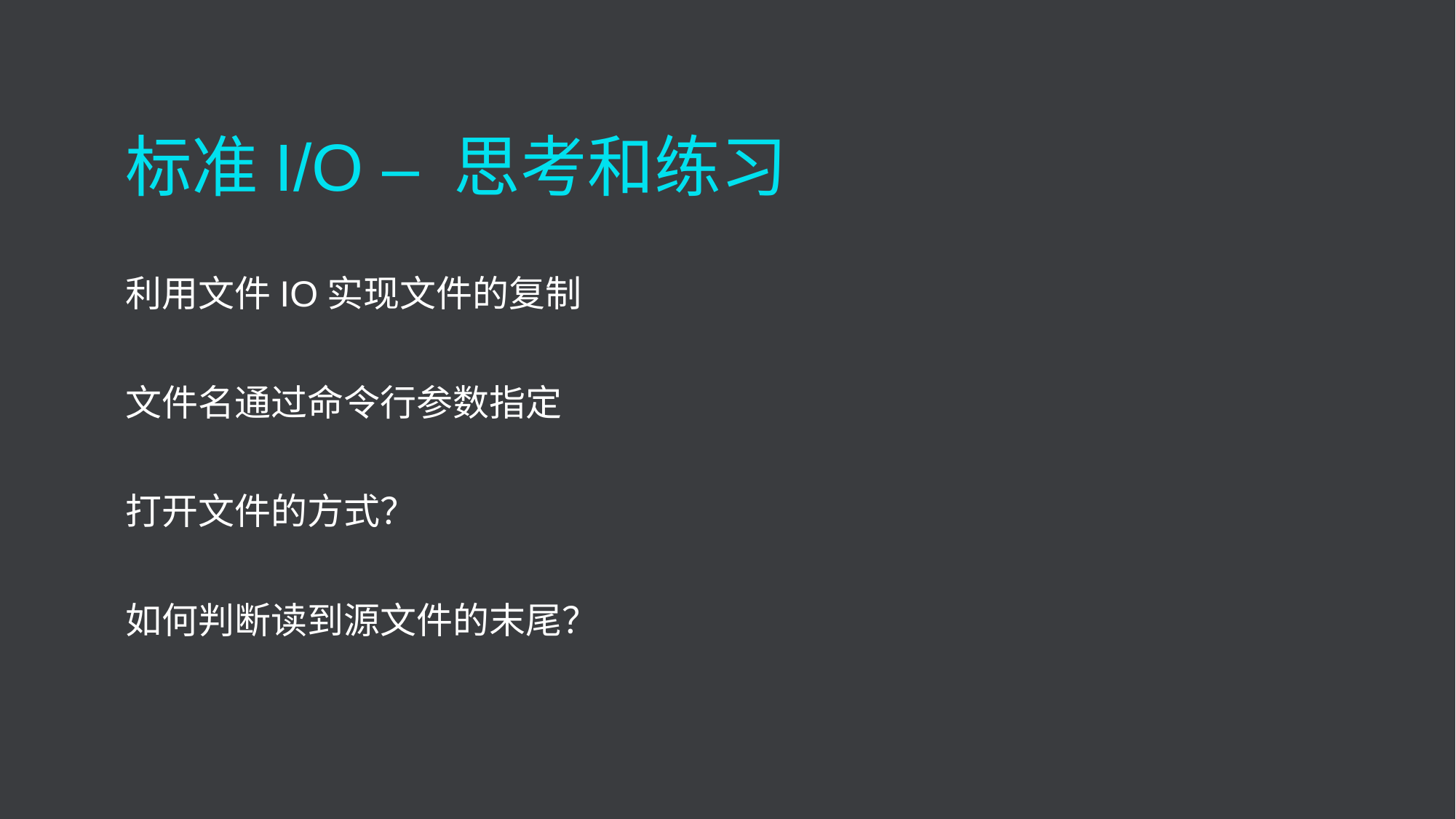

标准I/O – 思考和练习

利用文件IO实现文件的复制

文件名通过命令行参数指定

打开文件的方式？

如何判断读到源文件的末尾？